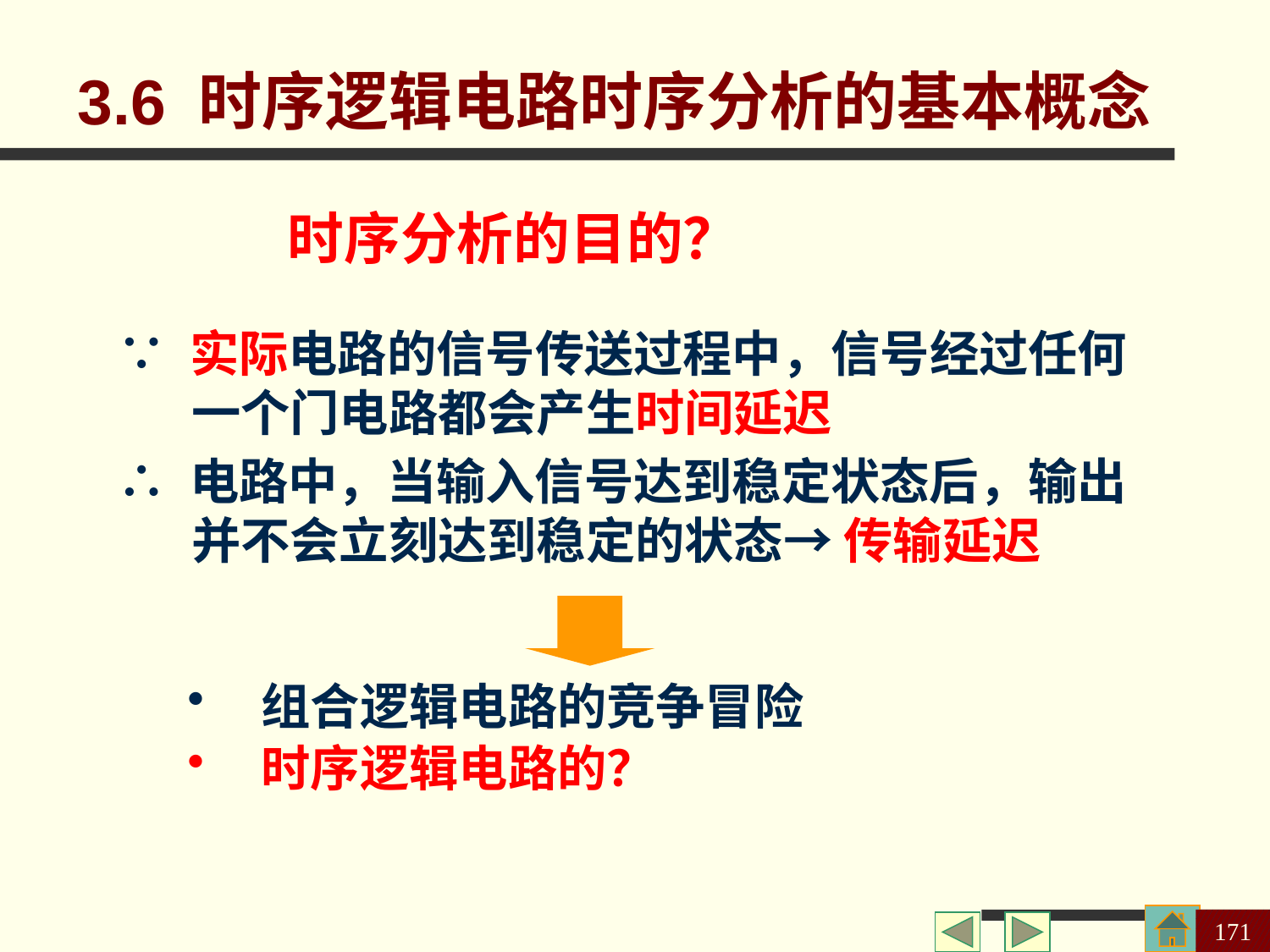

3.6 时序逻辑电路时序分析的基本概念
时序分析的目的？
∵ 实际电路的信号传送过程中，信号经过任何一个门电路都会产生时间延迟
∴ 电路中，当输入信号达到稳定状态后，输出并不会立刻达到稳定的状态→ 传输延迟

组合逻辑电路的竞争冒险
时序逻辑电路的？
171